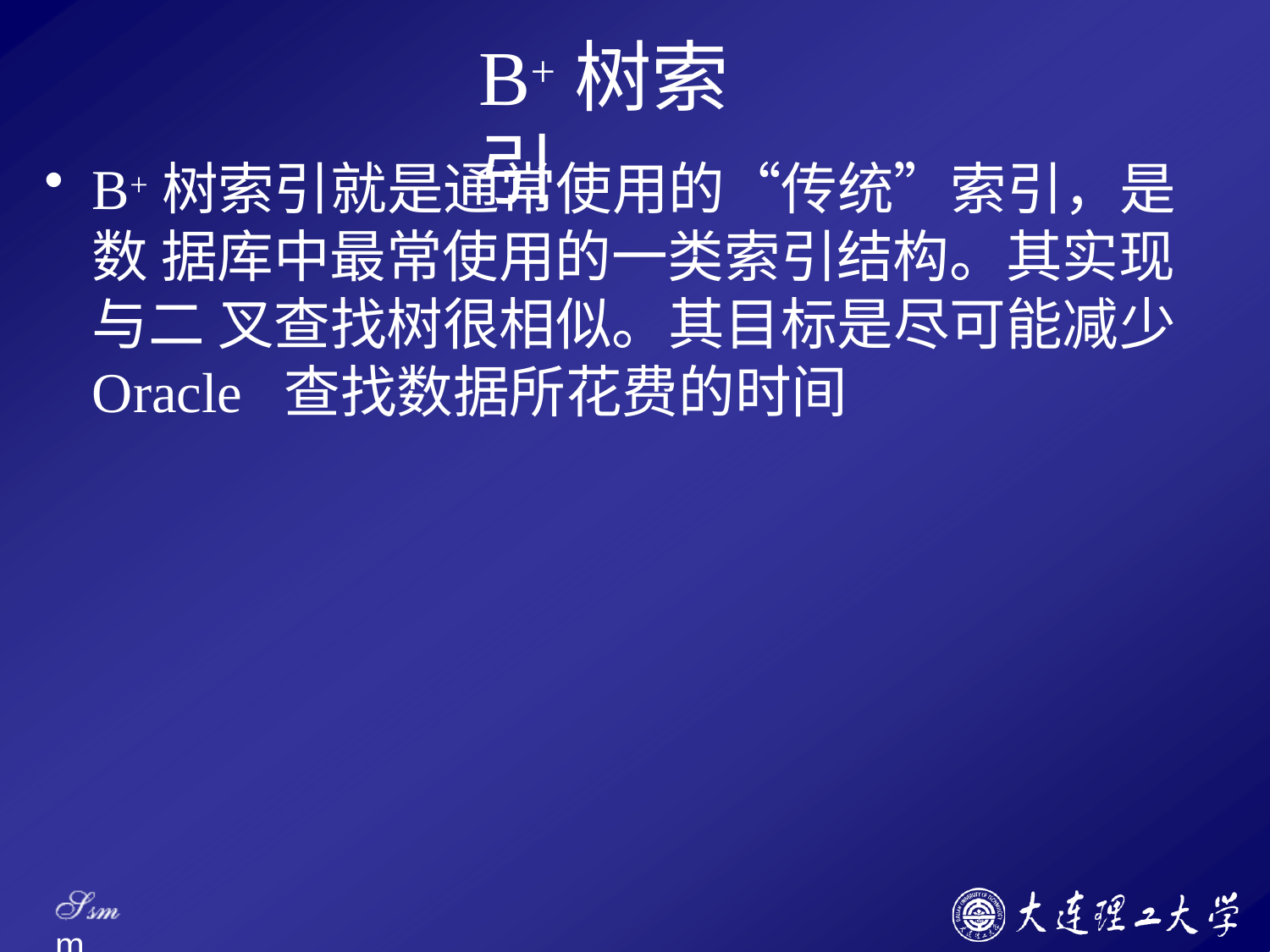

# B+树索引
B+树索引就是通常使用的“传统”索引，是数 据库中最常使用的一类索引结构。其实现与二 叉查找树很相似。其目标是尽可能减少Oracle  查找数据所花费的时间

Ssm